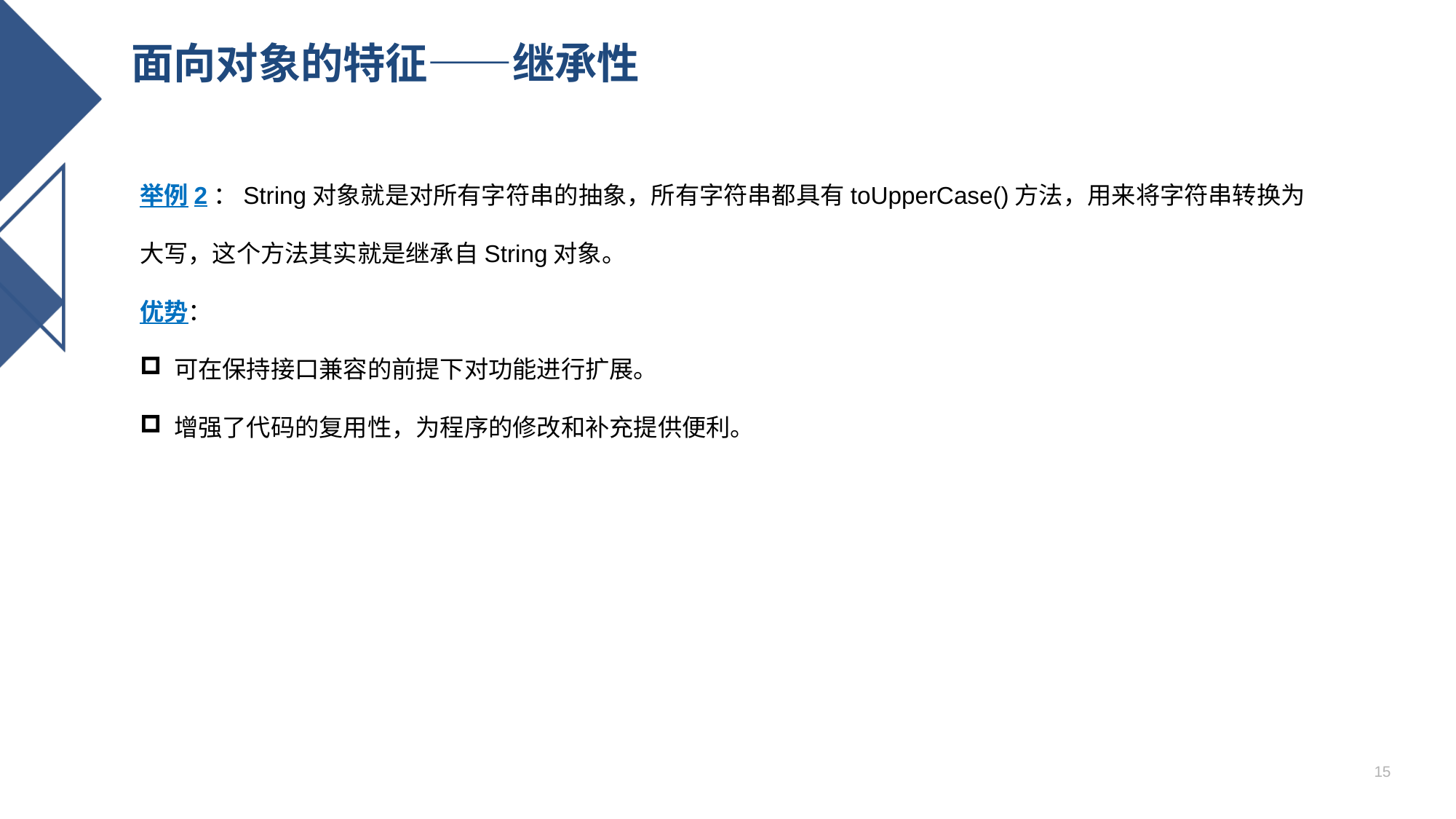

# 面向对象的特征——继承性
举例2：String对象就是对所有字符串的抽象，所有字符串都具有toUpperCase()方法，用来将字符串转换为大写，这个方法其实就是继承自String对象。
优势：
可在保持接口兼容的前提下对功能进行扩展。
增强了代码的复用性，为程序的修改和补充提供便利。
15